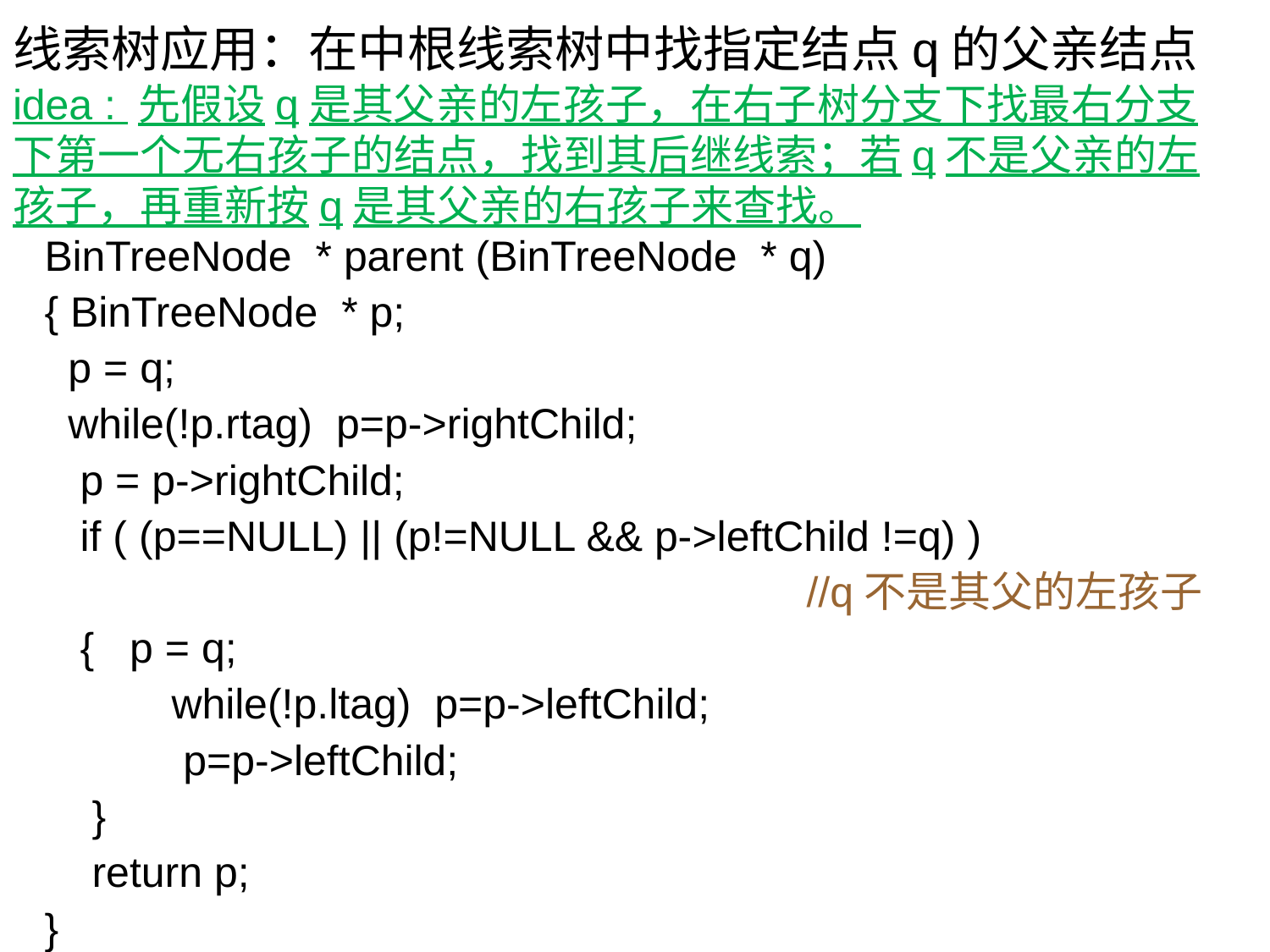

# 线索树应用：在中根线索树中找指定结点q的父亲结点 idea : 先假设q是其父亲的左孩子，在右子树分支下找最右分支下第一个无右孩子的结点，找到其后继线索；若q不是父亲的左孩子，再重新按q是其父亲的右孩子来查找。
BinTreeNode  * parent (BinTreeNode  * q)
{ BinTreeNode  * p;
  p = q;
  while(!p.rtag)  p=p->rightChild;
   p = p->rightChild;
   if ( (p==NULL) || (p!=NULL && p->leftChild !=q) )
						//q不是其父的左孩子
   {   p = q;
	while(!p.ltag)  p=p->leftChild;
	 p=p->leftChild;
    }
    return p;
}